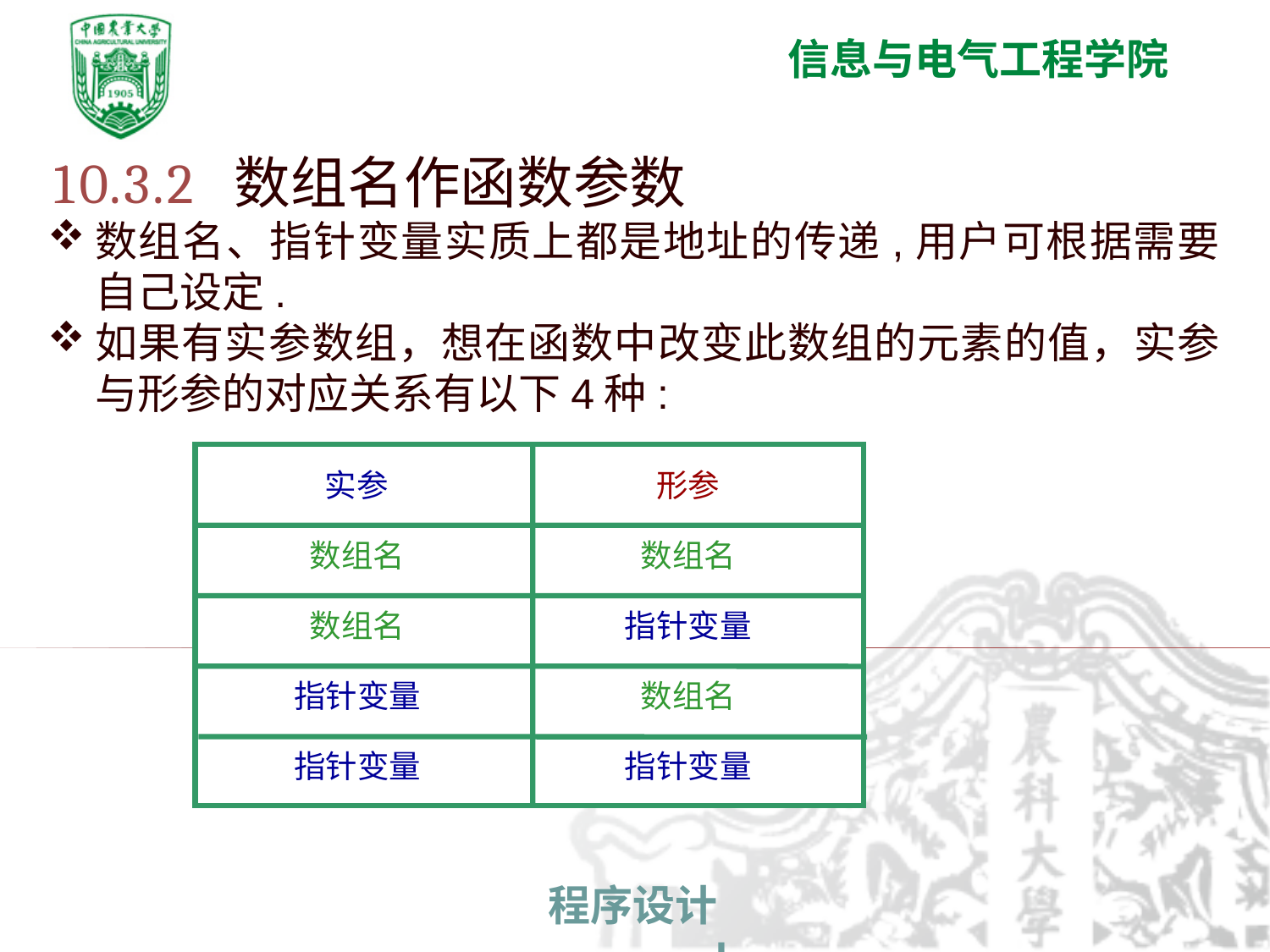

10.3.2  数组名作函数参数
数组名、指针变量实质上都是地址的传递,用户可根据需要自己设定.
如果有实参数组，想在函数中改变此数组的元素的值，实参与形参的对应关系有以下4种:

实参
形参
数组名
数组名

数组名
指针变量

指针变量
数组名

指针变量
指针变量